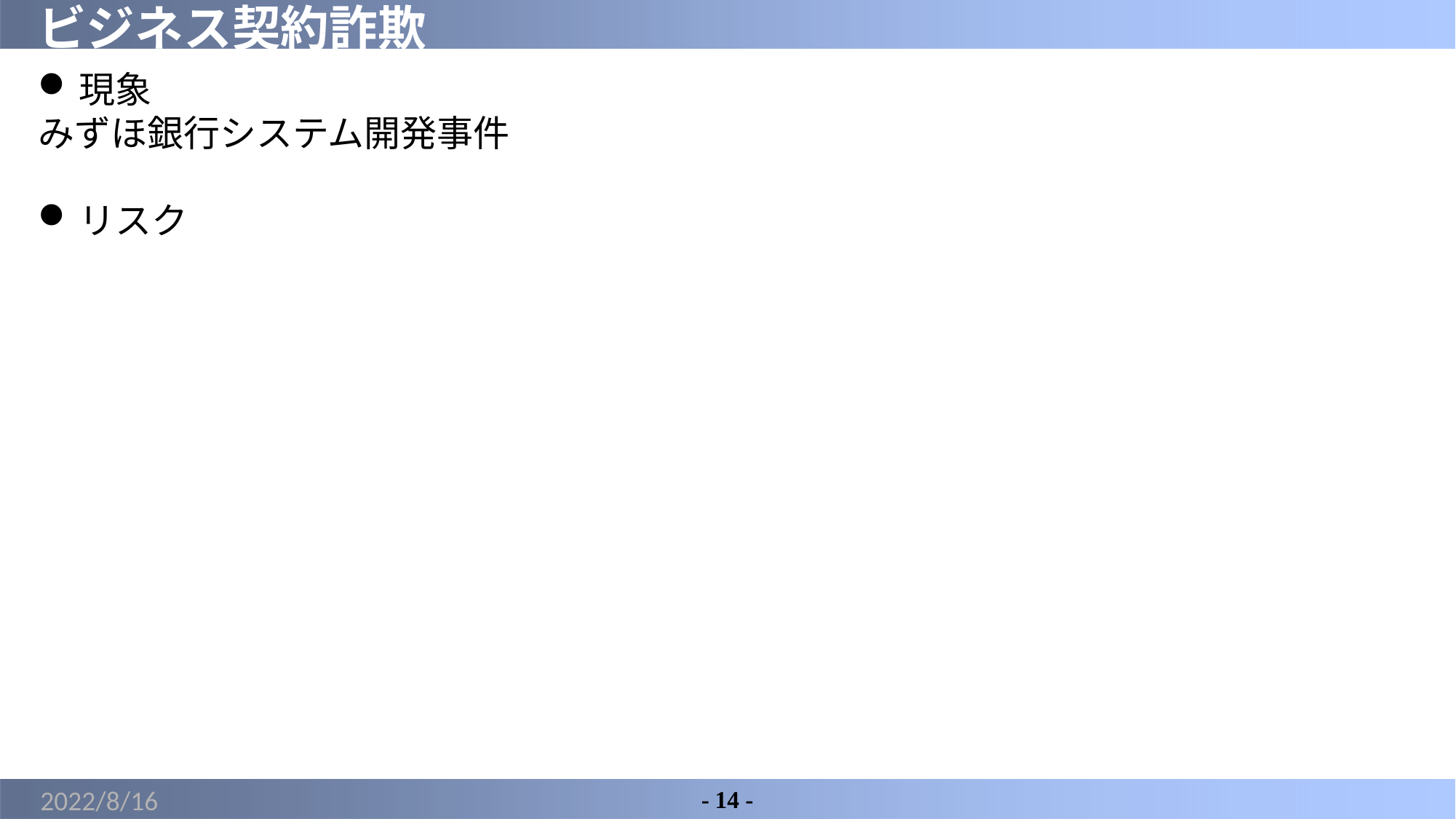

# ビジネス契約詐欺
現象
みずほ銀行システム開発事件

リスク

2022/8/16
- 14 -